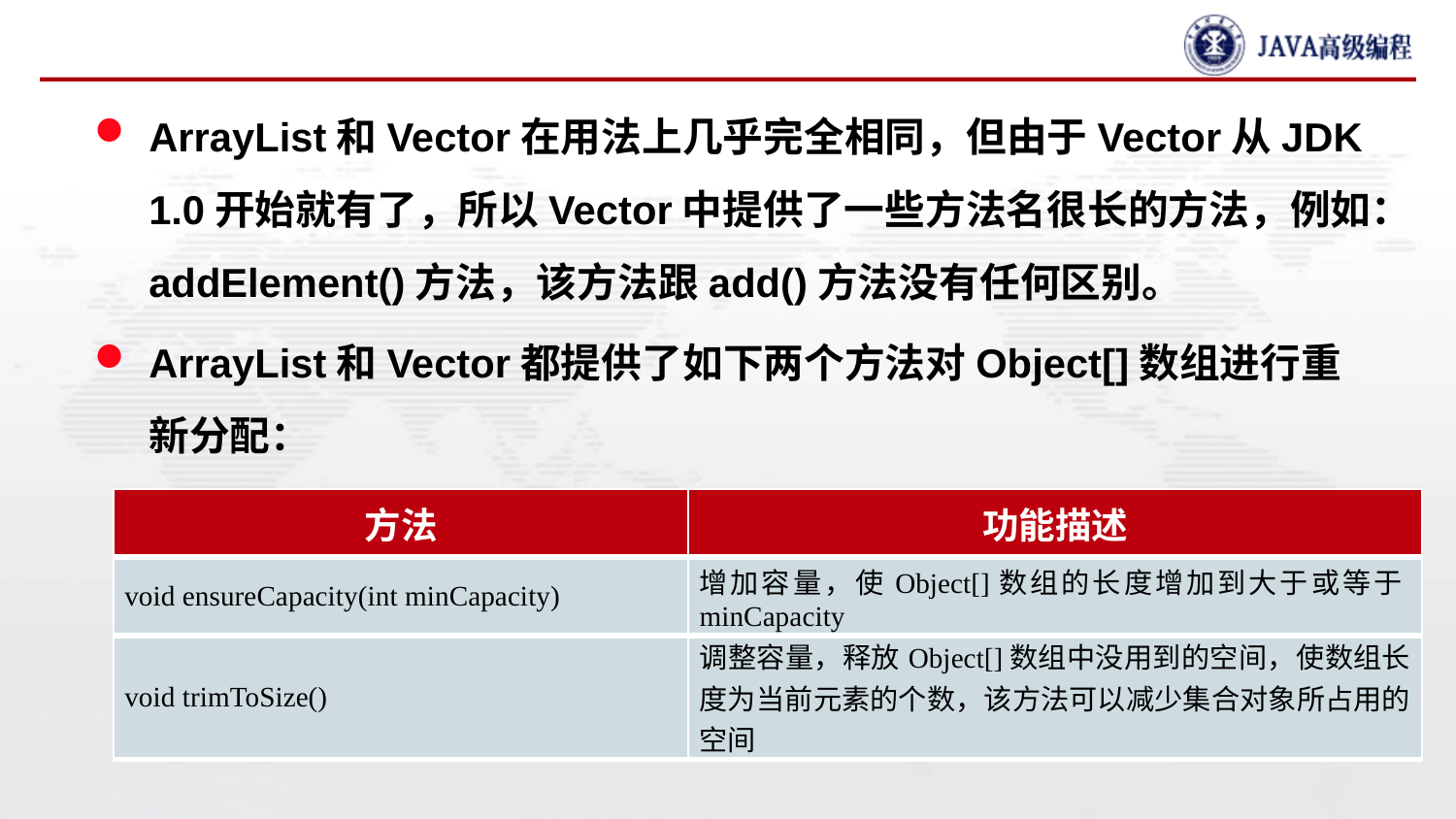

#
ArrayList和Vector在用法上几乎完全相同，但由于Vector从JDK 1.0开始就有了，所以Vector中提供了一些方法名很长的方法，例如：addElement()方法，该方法跟add()方法没有任何区别。
ArrayList和Vector都提供了如下两个方法对Object[]数组进行重新分配：

| 方法 | 功能描述 |
| --- | --- |
| void ensureCapacity(int minCapacity) | 增加容量，使Object[]数组的长度增加到大于或等于minCapacity |
| void trimToSize() | 调整容量，释放Object[]数组中没用到的空间，使数组长度为当前元素的个数，该方法可以减少集合对象所占用的空间 |